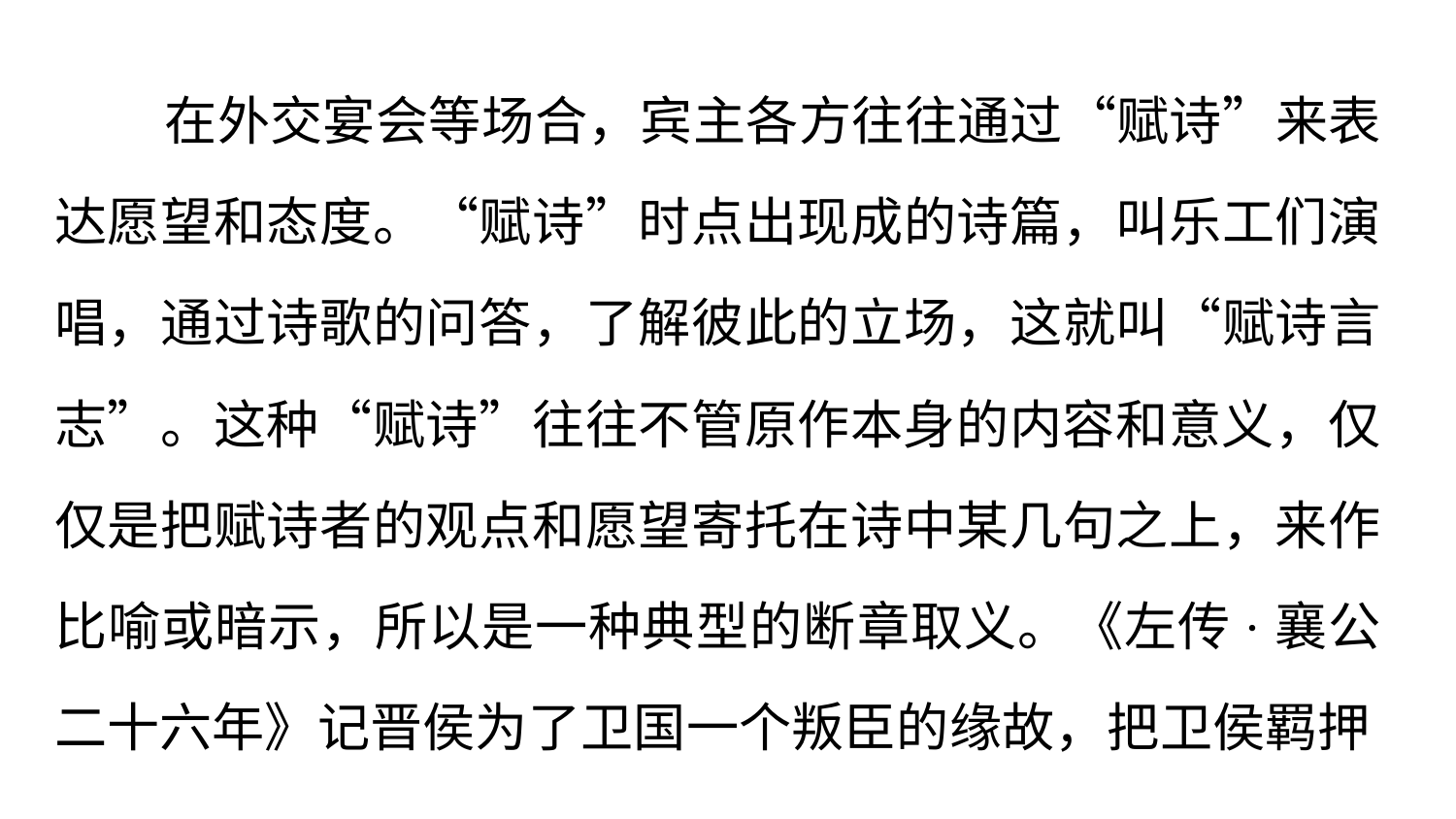

在外交宴会等场合，宾主各方往往通过“赋诗”来表达愿望和态度。“赋诗”时点出现成的诗篇，叫乐工们演唱，通过诗歌的问答，了解彼此的立场，这就叫“赋诗言志”。这种“赋诗”往往不管原作本身的内容和意义，仅仅是把赋诗者的观点和愿望寄托在诗中某几句之上，来作比喻或暗示，所以是一种典型的断章取义。《左传·襄公二十六年》记晋侯为了卫国一个叛臣的缘故，把卫侯羁押